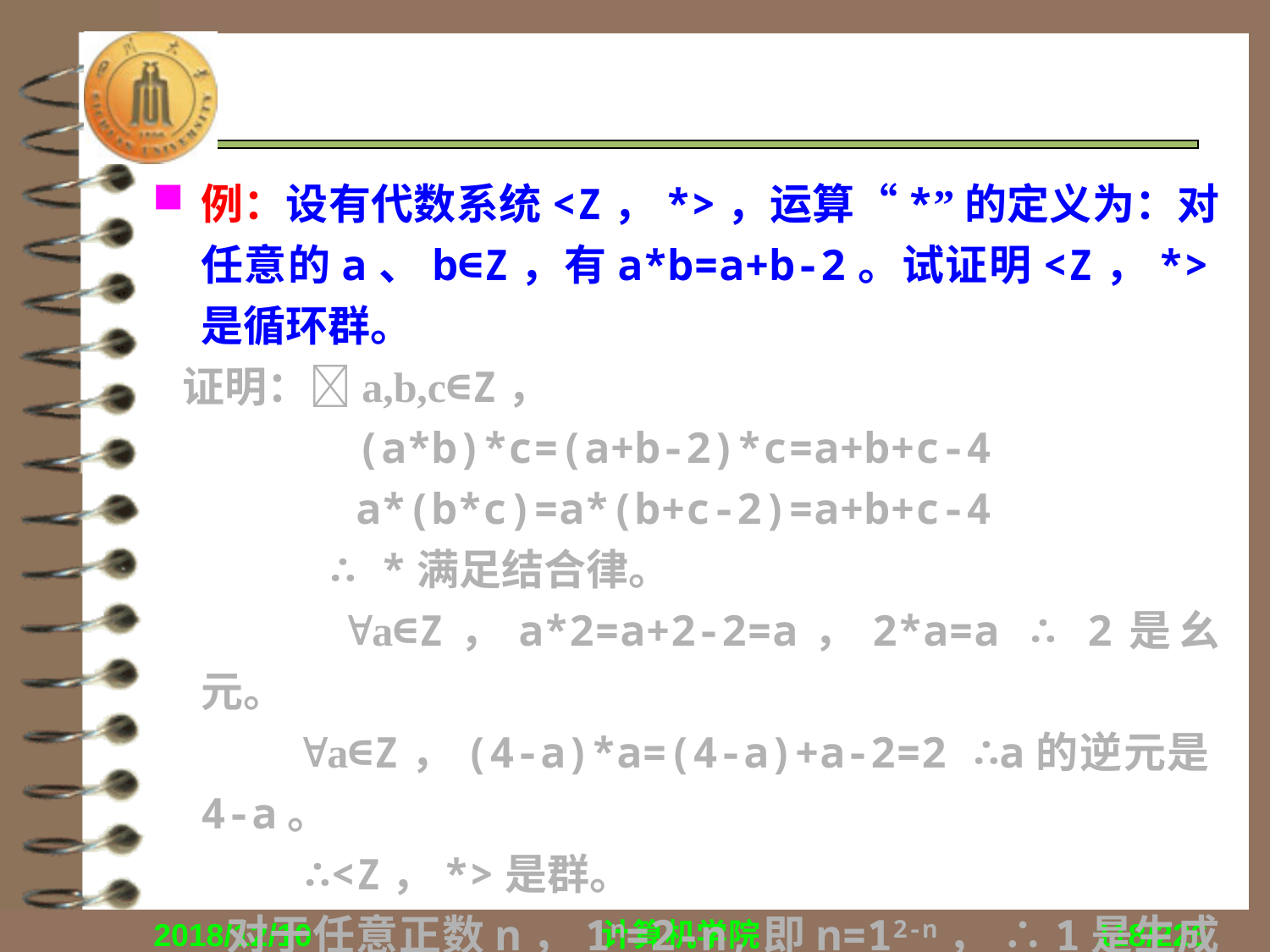

#
例：设有代数系统<Z，*>，运算“*”的定义为：对任意的a、b∈Z，有a*b=a+b-2。试证明<Z，*>是循环群。
  证明：∀a,b,c∈Z，
        (a*b)*c=(a+b-2)*c=a+b+c-4
        a*(b*c)=a*(b+c-2)=a+b+c-4
       ∴ *满足结合律。
      ∀a∈Z，a*2=a+2-2=a，2*a=a ∴ 2是幺元。
            ∀a∈Z，(4-a)*a=(4-a)+a-2=2 ∴a的逆元是4-a。
      ∴<Z，*>是群。
      对于任意正数n，1n=2-n,即n=12-n， ∴1是生成元，也可以验证3也是生成元，3n=n+2。因此，<Z，*>是循环群。
2018/12/10
计算机学院
118/226